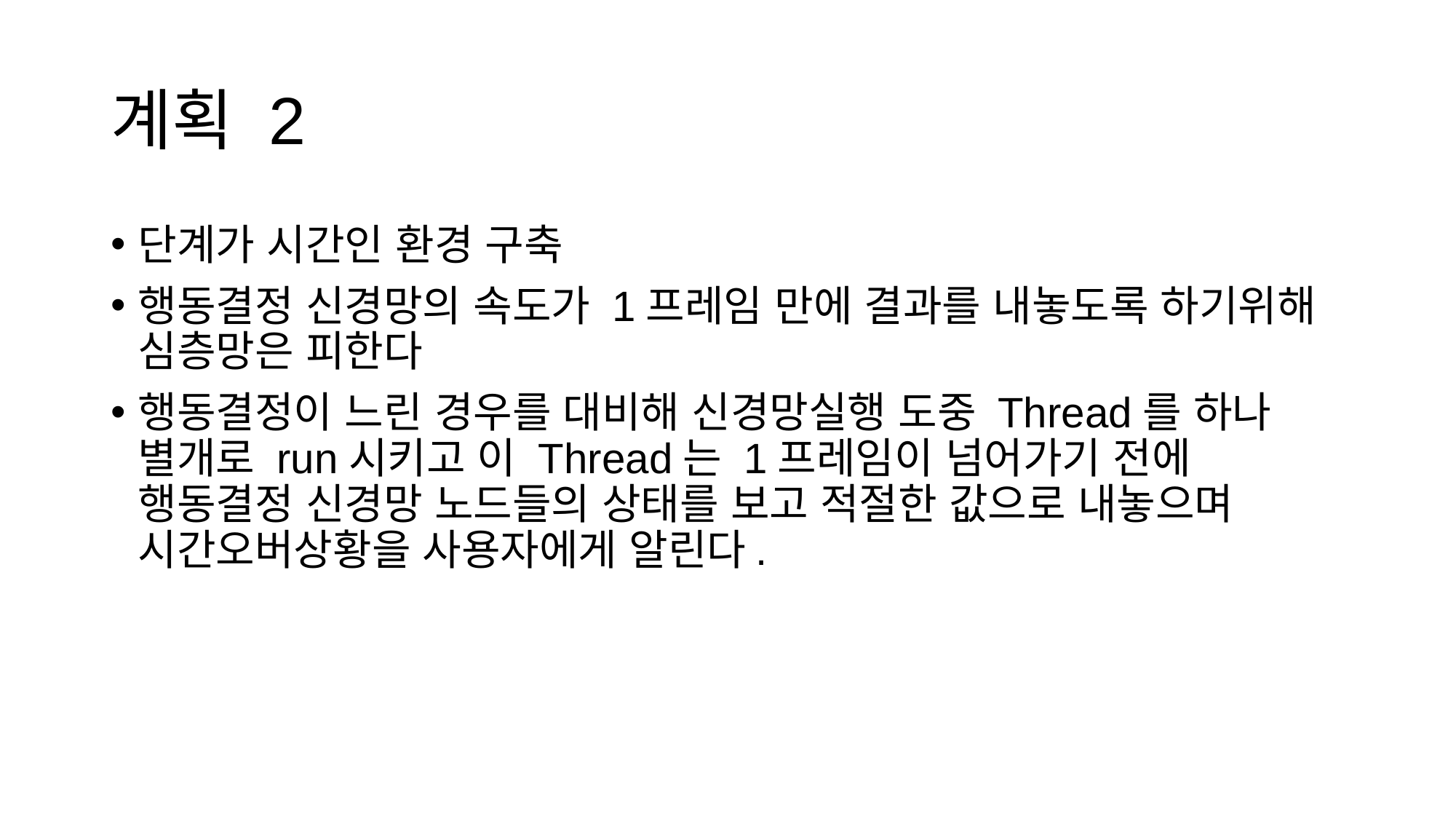

# 계획 2
단계가 시간인 환경 구축
행동결정 신경망의 속도가 1프레임 만에 결과를 내놓도록 하기위해 심층망은 피한다
행동결정이 느린 경우를 대비해 신경망실행 도중 Thread를 하나 별개로 run시키고 이 Thread는 1프레임이 넘어가기 전에 행동결정 신경망 노드들의 상태를 보고 적절한 값으로 내놓으며 시간오버상황을 사용자에게 알린다.